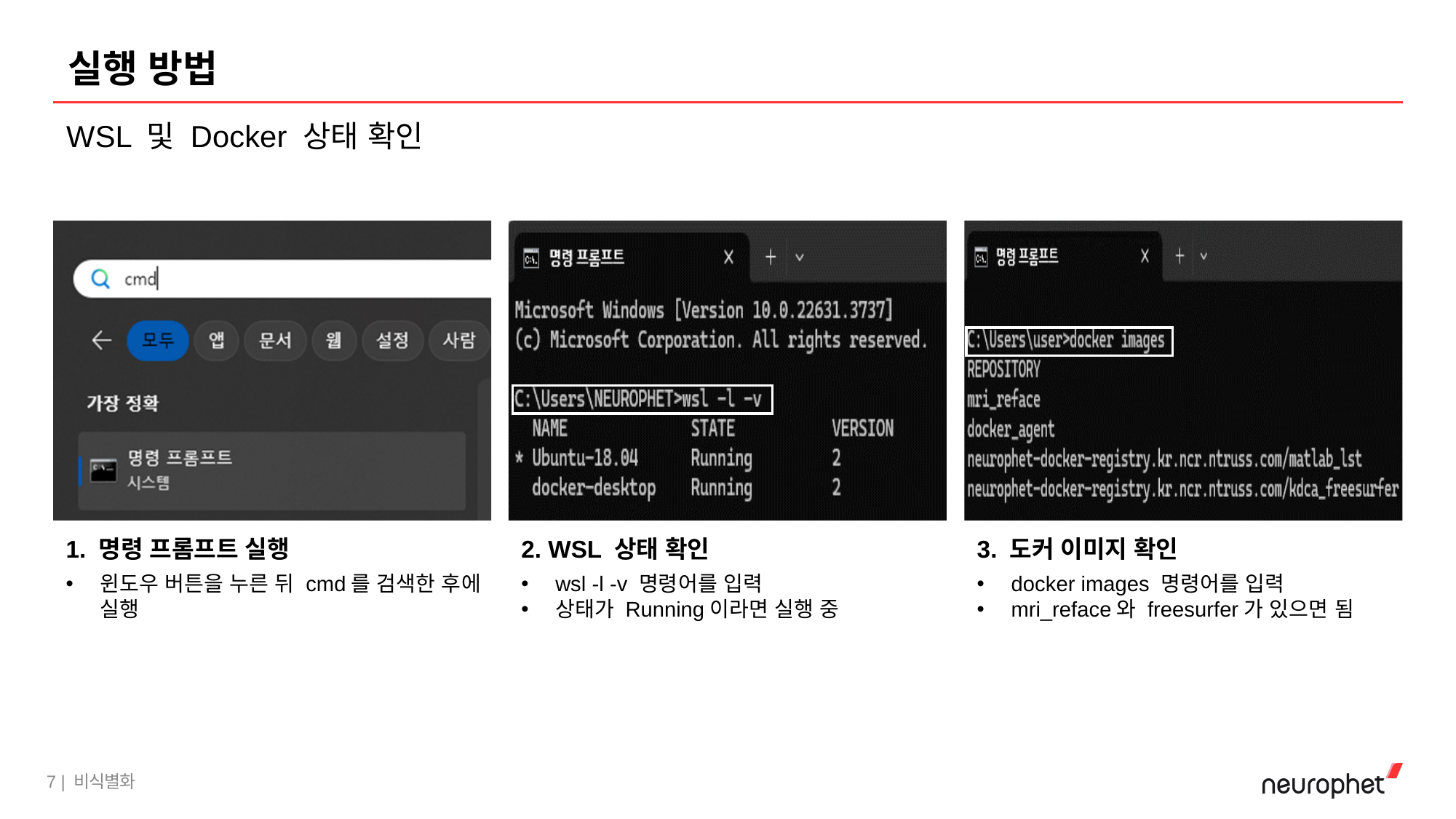

# 실행 방법
WSL 및 Docker 상태 확인

1. 명령 프롬프트 실행
윈도우 버튼을 누른 뒤 cmd를 검색한 후에 실행

2. WSL 상태 확인
wsl -l -v 명령어를 입력
상태가 Running이라면 실행 중

3. 도커 이미지 확인
docker images 명령어를 입력
mri_reface와 freesurfer가 있으면 됨

7 | 비식별화